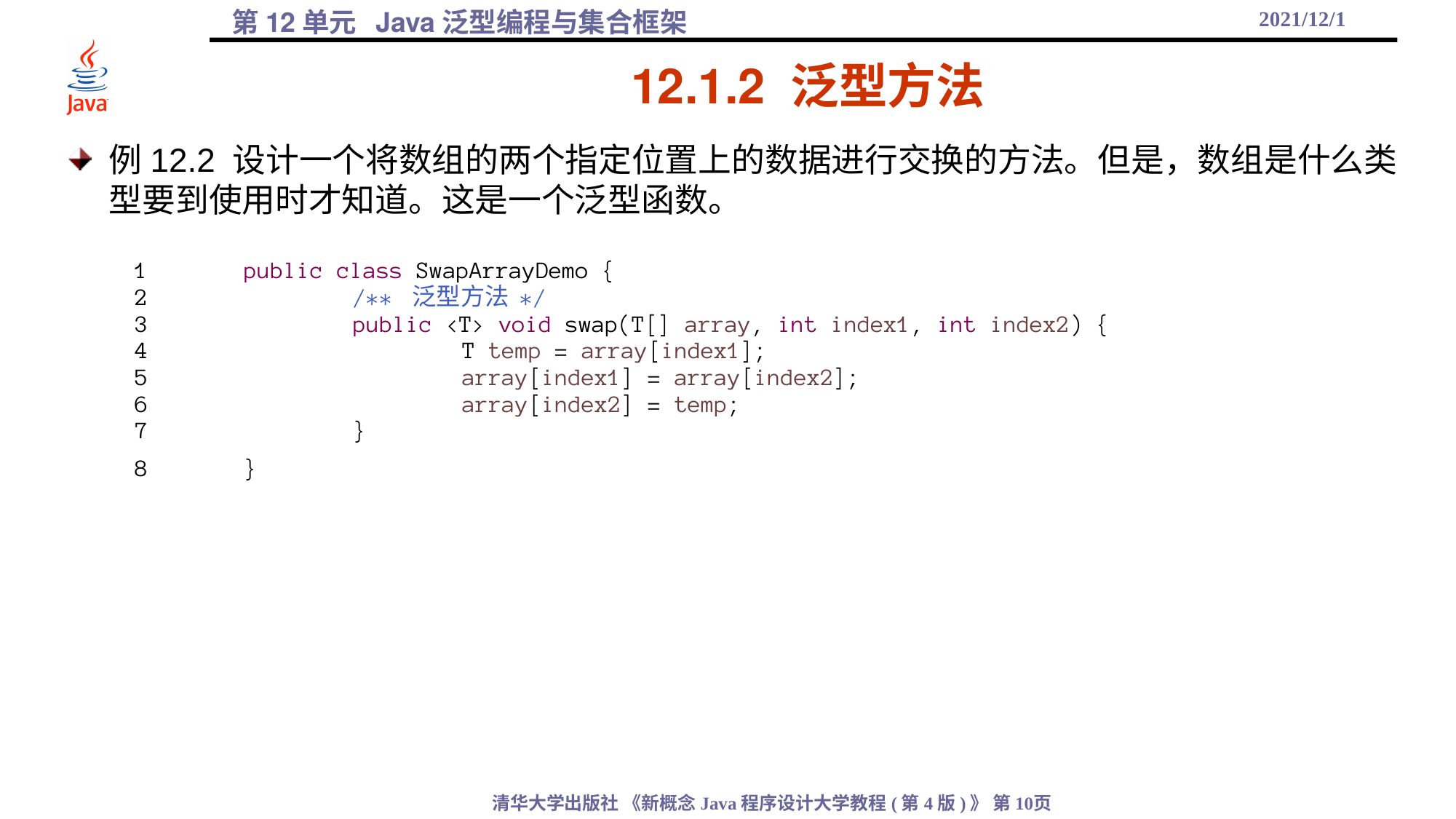

2021/12/1
# 12.1.2 泛型方法
例12.2 设计一个将数组的两个指定位置上的数据进行交换的方法。但是，数组是什么类型要到使用时才知道。这是一个泛型函数。

1	public class SwapArrayDemo {
2		/** 泛型方法 */
3		public <T> void swap(T[] array, int index1, int index2) {
4			T temp = array[index1];
5			array[index1] = array[index2];
6			array[index2] = temp;
7		}
8	}